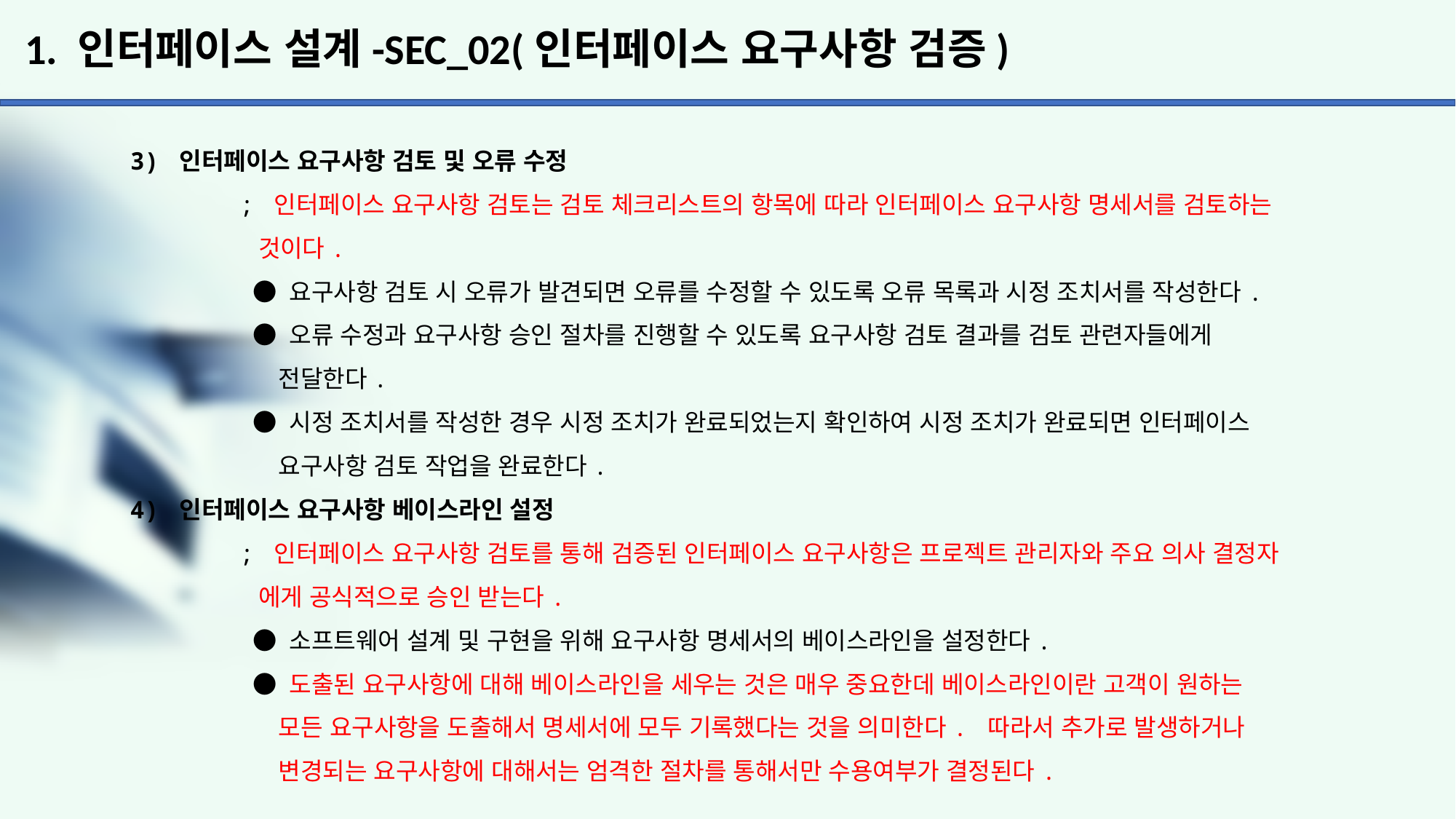

# 1. 인터페이스 설계-SEC_02(인터페이스 요구사항 검증)
3) 인터페이스 요구사항 검토 및 오류 수정
	; 인터페이스 요구사항 검토는 검토 체크리스트의 항목에 따라 인터페이스 요구사항 명세서를 검토하는
	  것이다.
	  ● 요구사항 검토 시 오류가 발견되면 오류를 수정할 수 있도록 오류 목록과 시정 조치서를 작성한다.
	  ● 오류 수정과 요구사항 승인 절차를 진행할 수 있도록 요구사항 검토 결과를 검토 관련자들에게
	     전달한다.
	  ● 시정 조치서를 작성한 경우 시정 조치가 완료되었는지 확인하여 시정 조치가 완료되면 인터페이스
	     요구사항 검토 작업을 완료한다.
4) 인터페이스 요구사항 베이스라인 설정
	; 인터페이스 요구사항 검토를 통해 검증된 인터페이스 요구사항은 프로젝트 관리자와 주요 의사 결정자
	  에게 공식적으로 승인 받는다.
	  ● 소프트웨어 설계 및 구현을 위해 요구사항 명세서의 베이스라인을 설정한다.
	  ● 도출된 요구사항에 대해 베이스라인을 세우는 것은 매우 중요한데 베이스라인이란 고객이 원하는
	     모든 요구사항을 도출해서 명세서에 모두 기록했다는 것을 의미한다. 따라서 추가로 발생하거나
	     변경되는 요구사항에 대해서는 엄격한 절차를 통해서만 수용여부가 결정된다.